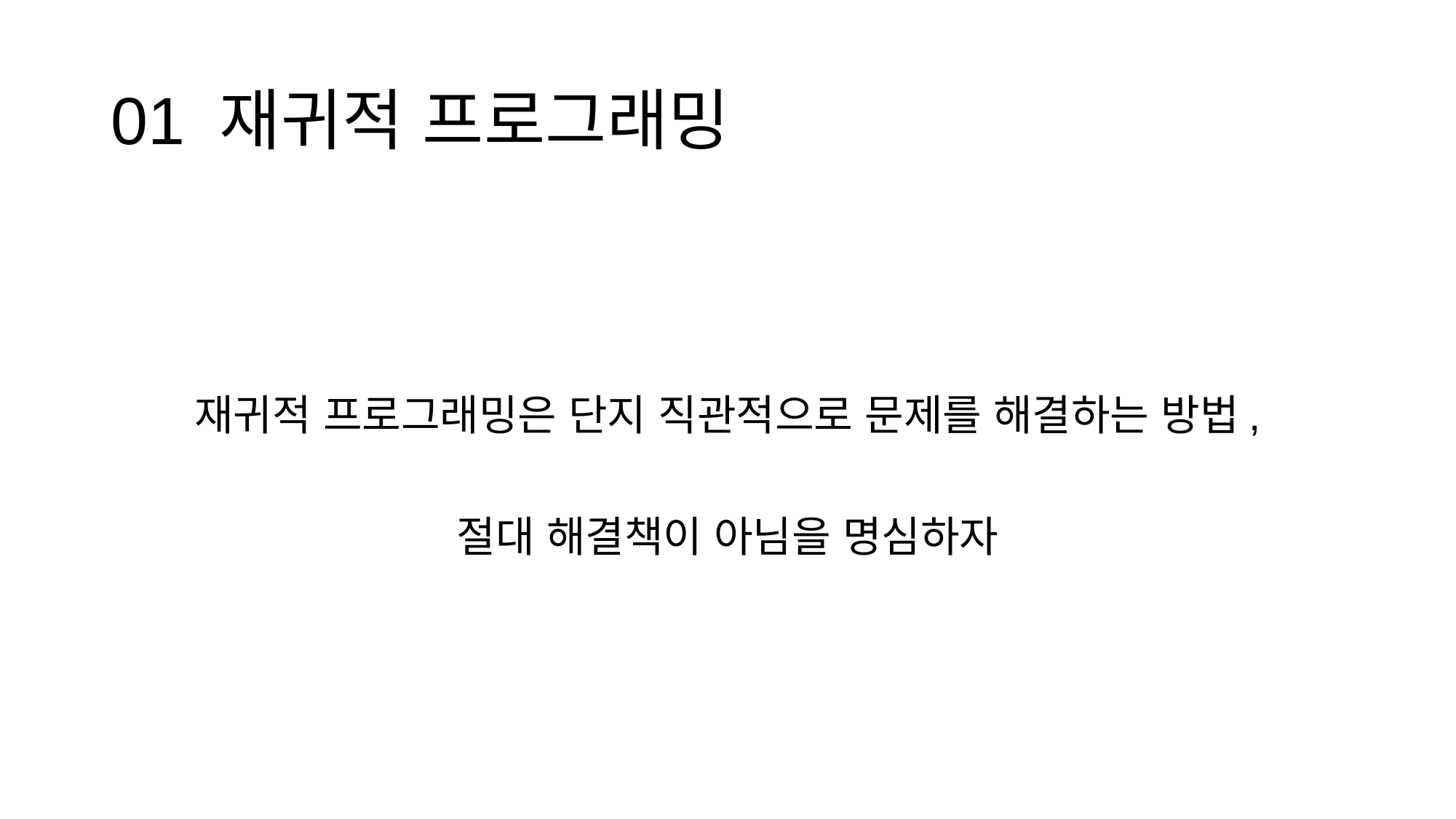

# 01 재귀적 프로그래밍
재귀적 프로그래밍은 단지 직관적으로 문제를 해결하는 방법,

절대 해결책이 아님을 명심하자